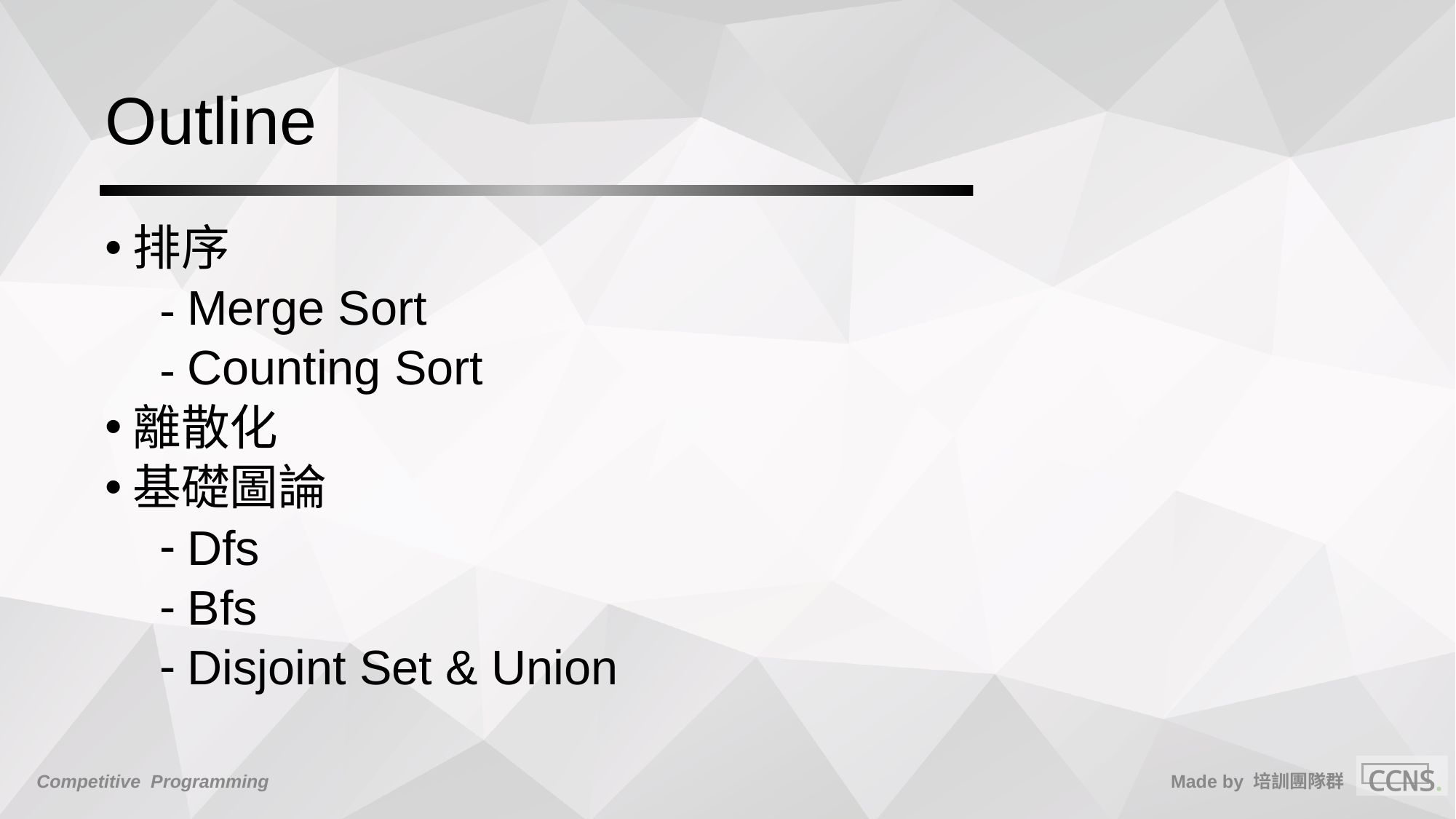

# Outline
排序
Merge Sort
Counting Sort
離散化
基礎圖論
Dfs
Bfs
Disjoint Set & Union